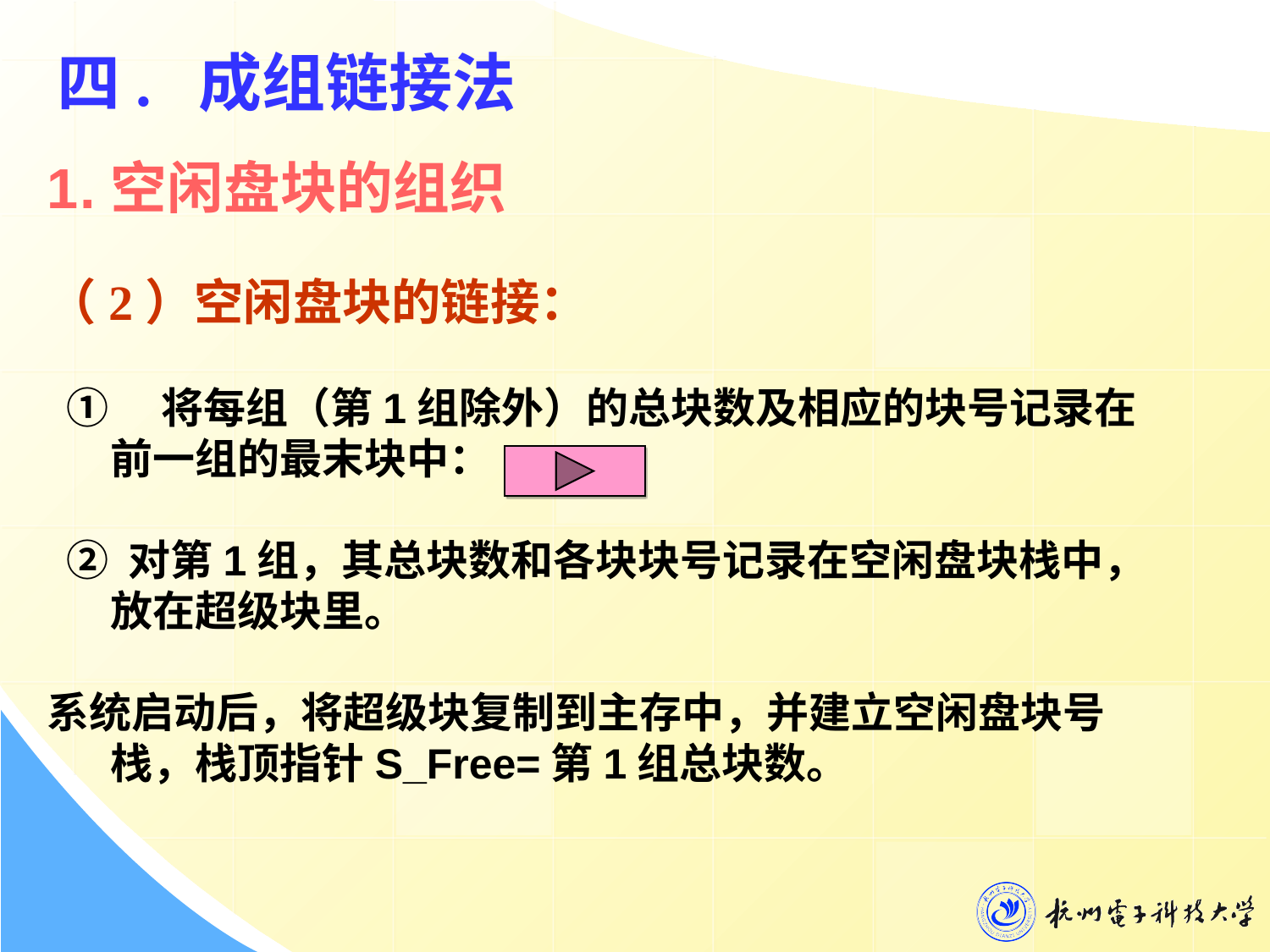

四.  成组链接法
空闲盘块的组织

（2）空闲盘块的链接：

  ①　将每组（第1组除外）的总块数及相应的块号记录在前一组的最末块中：

  ② 对第1组，其总块数和各块块号记录在空闲盘块栈中，放在超级块里。

系统启动后，将超级块复制到主存中，并建立空闲盘块号栈，栈顶指针S_Free=第1组总块数。